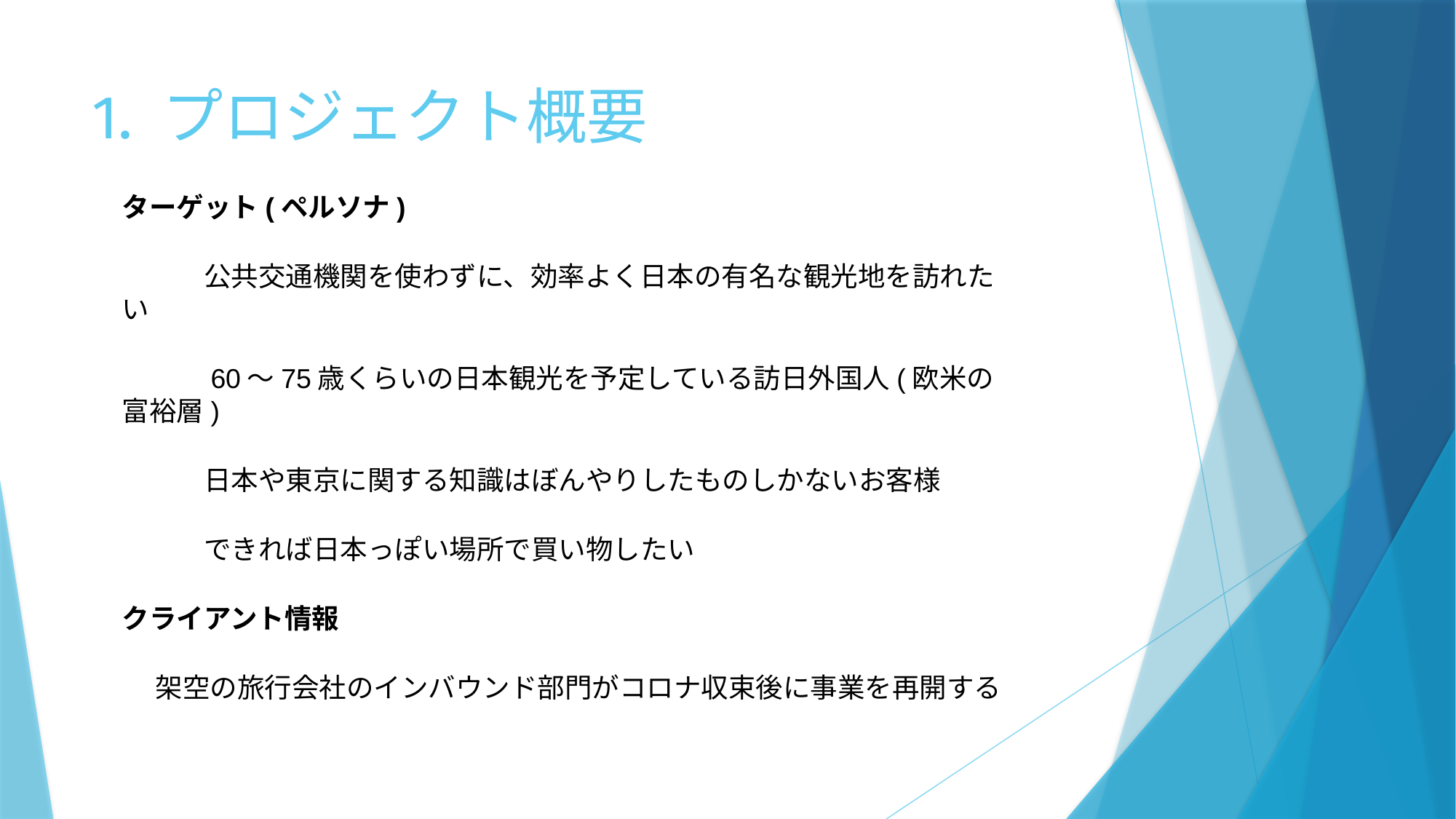

# 1. プロジェクト概要
ターゲット(ペルソナ)
　　　公共交通機関を使わずに、効率よく日本の有名な観光地を訪れたい
　　　60～75歳くらいの日本観光を予定している訪日外国人(欧米の富裕層)
　　　日本や東京に関する知識はぼんやりしたものしかないお客様
　　　できれば日本っぽい場所で買い物したい
クライアント情報
架空の旅行会社のインバウンド部門がコロナ収束後に事業を再開する